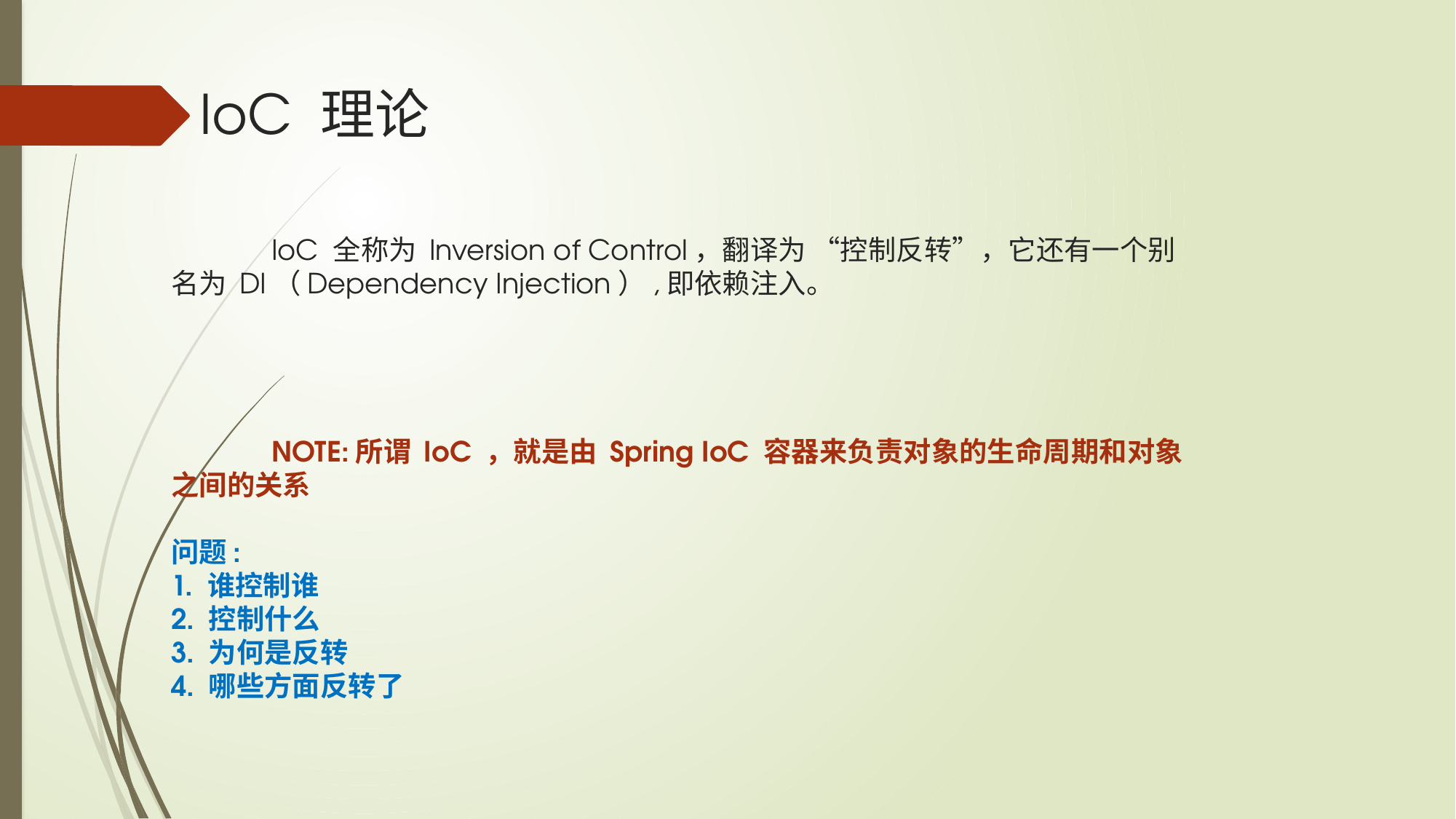

IoC 理论
	IoC 全称为 Inversion of Control，翻译为 “控制反转”，它还有一个别名为 DI（Dependency Injection）,即依赖注入。

	NOTE:所谓 IoC ，就是由 Spring IoC 容器来负责对象的生命周期和对象之间的关系

问题:
1. 谁控制谁
2. 控制什么
3. 为何是反转
4. 哪些方面反转了